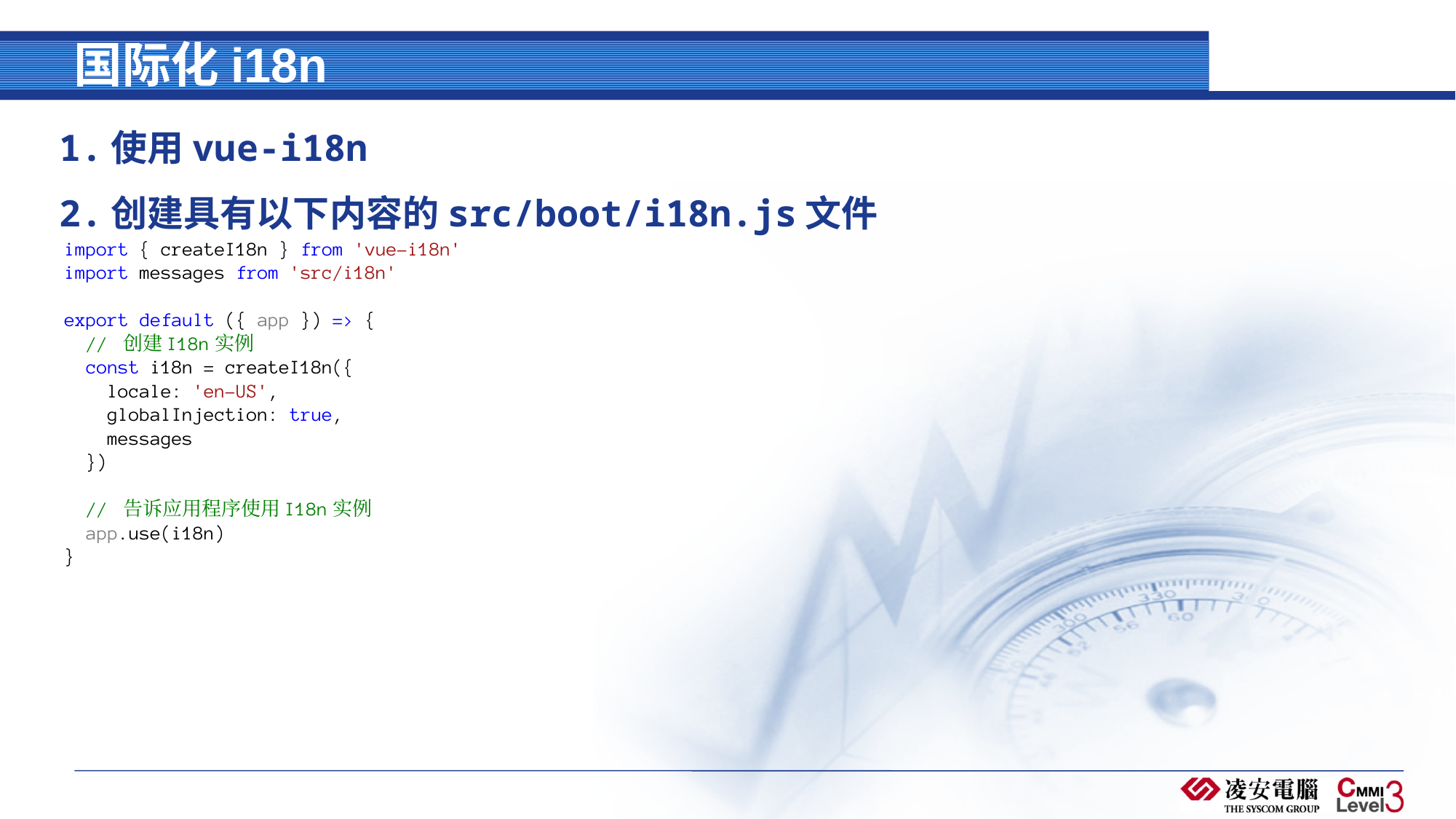

# 国际化i18n
1.使用vue-i18n
2.创建具有以下内容的src/boot/i18n.js文件
import { createI18n } from 'vue-i18n'
import messages from 'src/i18n'
export default ({ app }) => {
  // 创建I18n实例
  const i18n = createI18n({
    locale: 'en-US',
    globalInjection: true,
    messages
  })
  // 告诉应用程序使用I18n实例
  app.use(i18n)
}